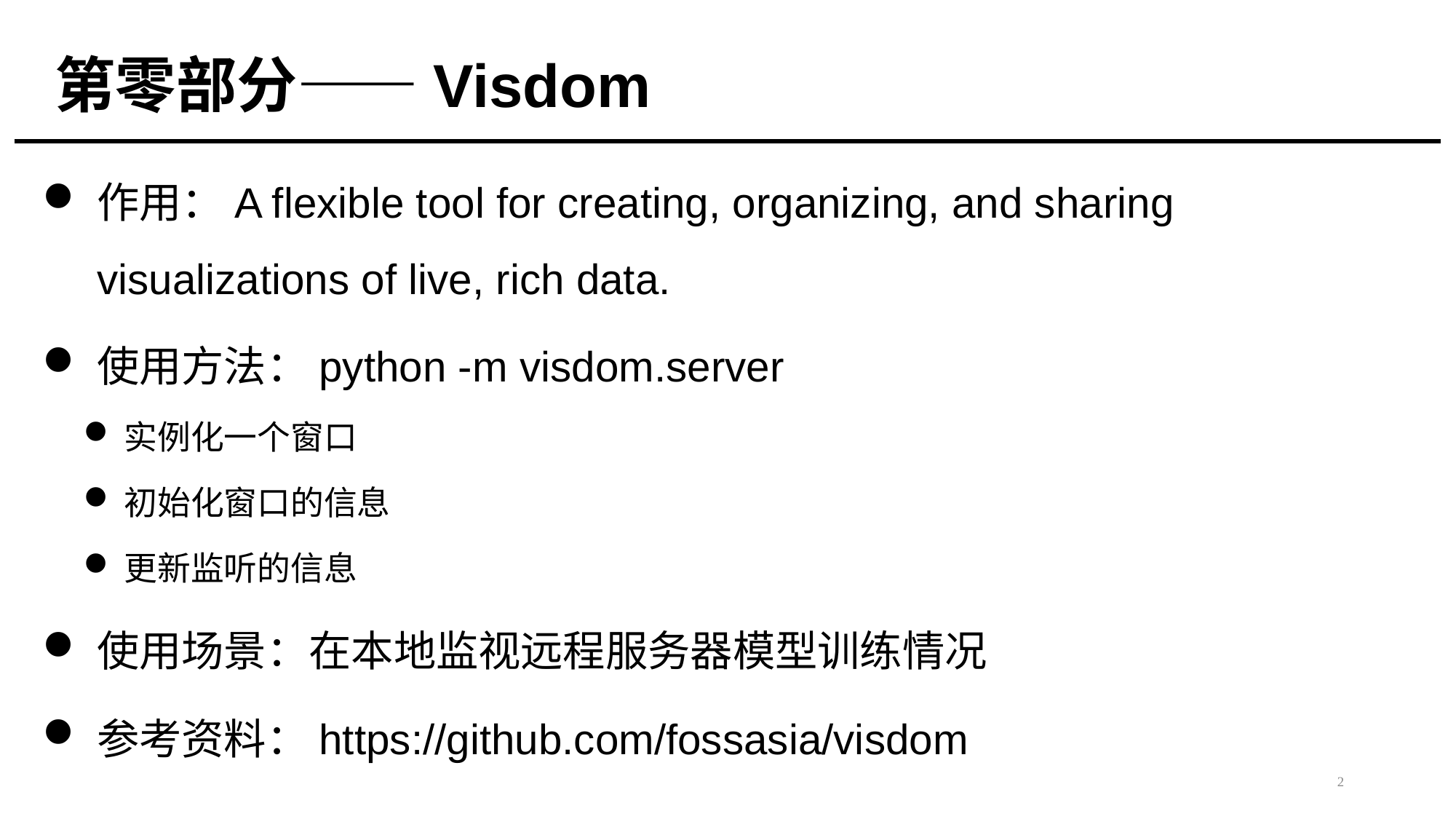

# 第零部分——Visdom
作用：A flexible tool for creating, organizing, and sharing visualizations of live, rich data.
使用方法：python -m visdom.server
实例化一个窗口
初始化窗口的信息
更新监听的信息
使用场景：在本地监视远程服务器模型训练情况
参考资料：https://github.com/fossasia/visdom
2